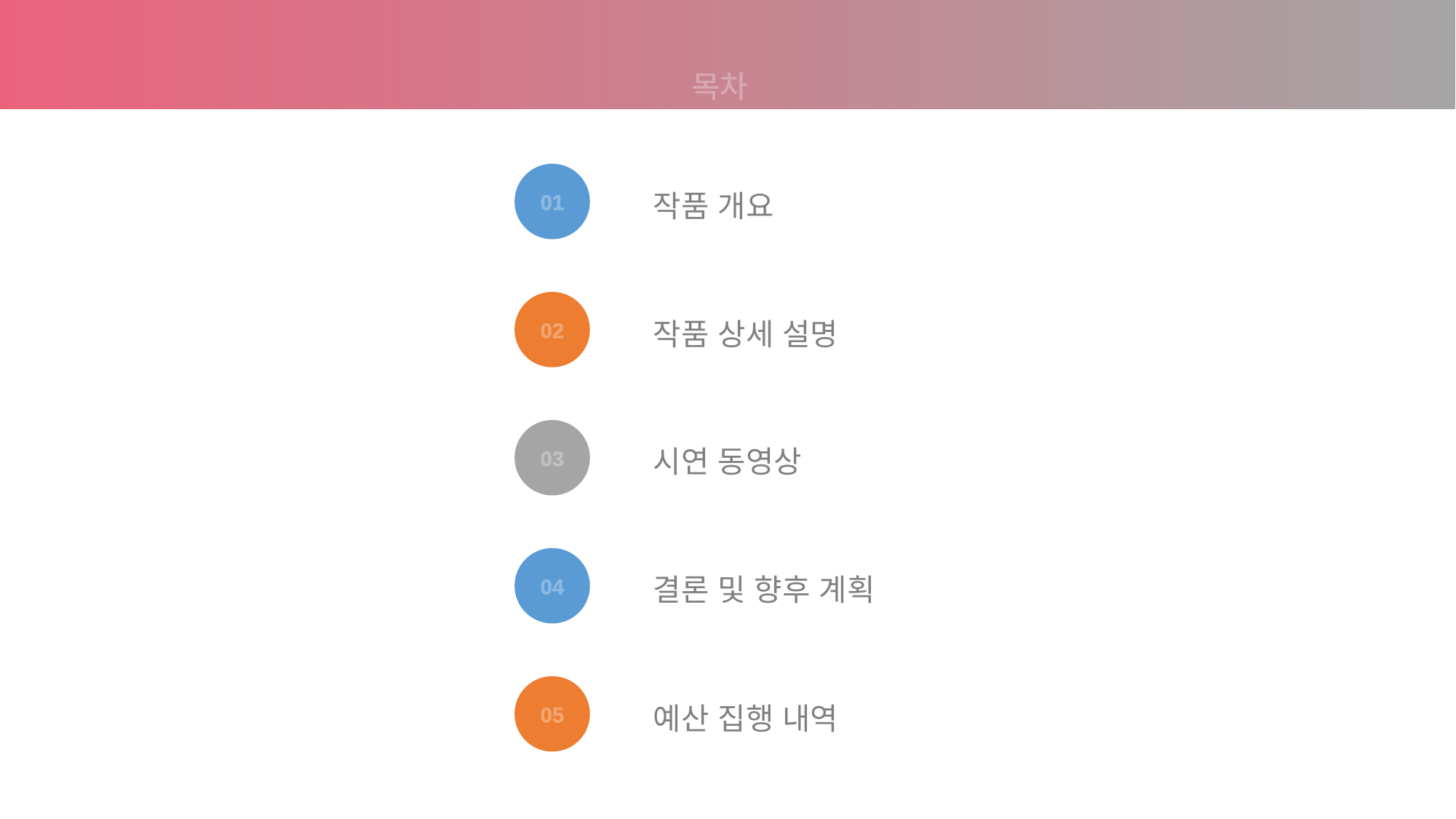

목차
01
작품 개요
02
작품 상세 설명
03
시연 동영상
04
결론 및 향후 계획
05
예산 집행 내역